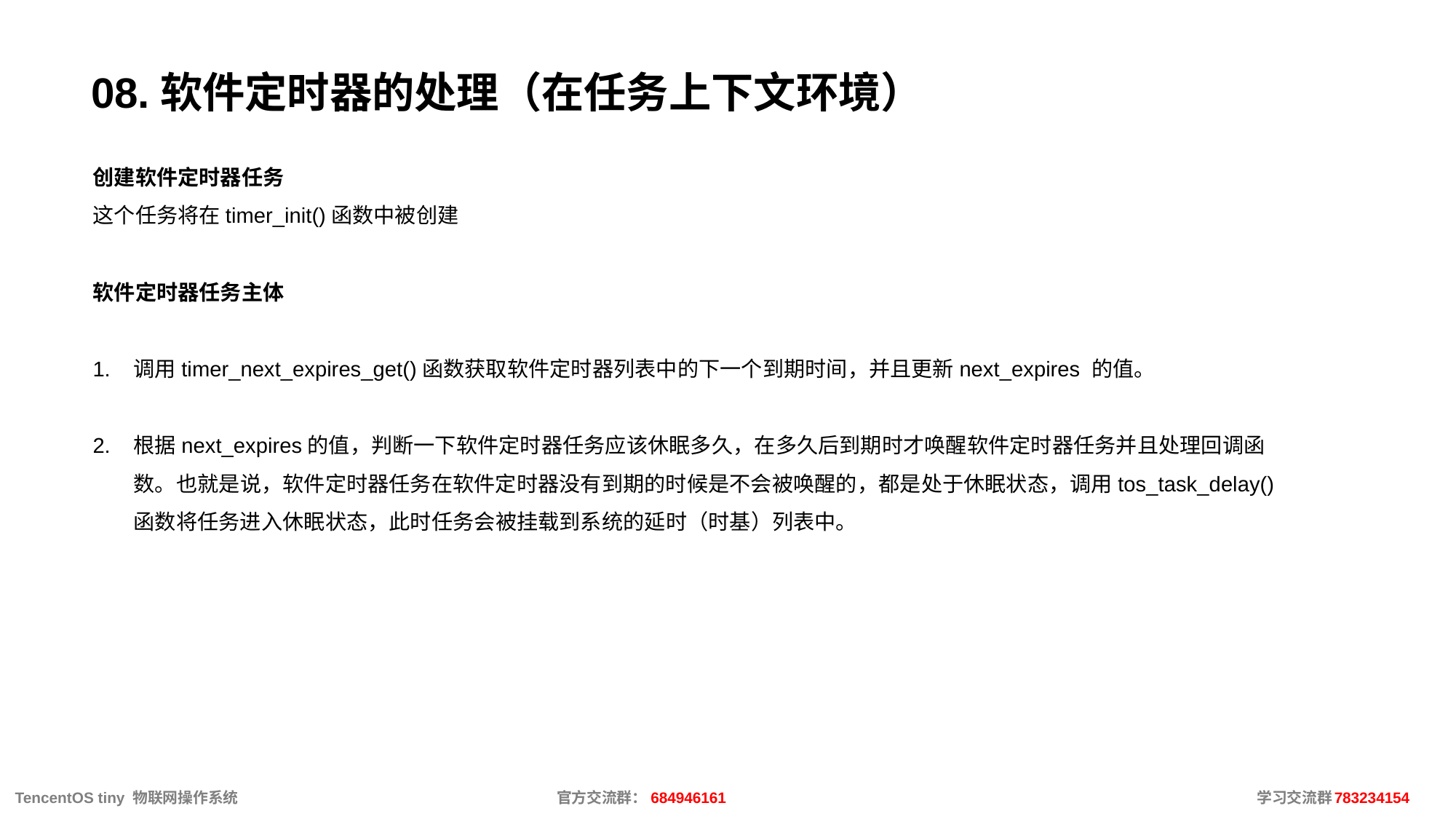

# 08.软件定时器的处理（在任务上下文环境）
创建软件定时器任务
这个任务将在timer_init()函数中被创建

软件定时器任务主体

调用timer_next_expires_get()函数获取软件定时器列表中的下一个到期时间，并且更新next_expires 的值。

根据next_expires的值，判断一下软件定时器任务应该休眠多久，在多久后到期时才唤醒软件定时器任务并且处理回调函数。也就是说，软件定时器任务在软件定时器没有到期的时候是不会被唤醒的，都是处于休眠状态，调用tos_task_delay()函数将任务进入休眠状态，此时任务会被挂载到系统的延时（时基）列表中。

 TencentOS tiny 物联网操作系统			官方交流群：684946161					          学习交流群：783234154